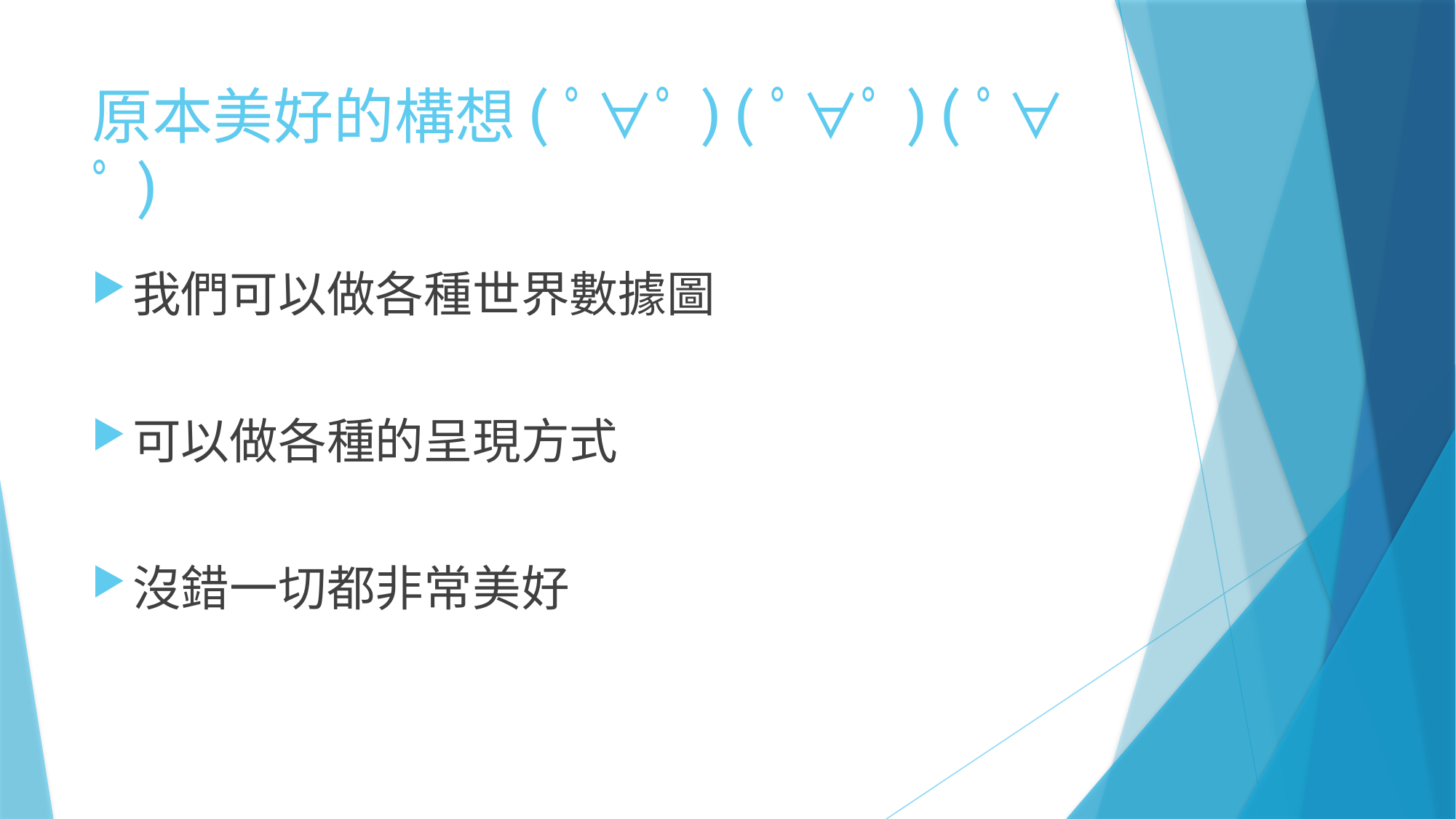

# 原本美好的構想(ﾟ∀ﾟ) (ﾟ∀ﾟ) (ﾟ∀ﾟ)
我們可以做各種世界數據圖

可以做各種的呈現方式

沒錯一切都非常美好